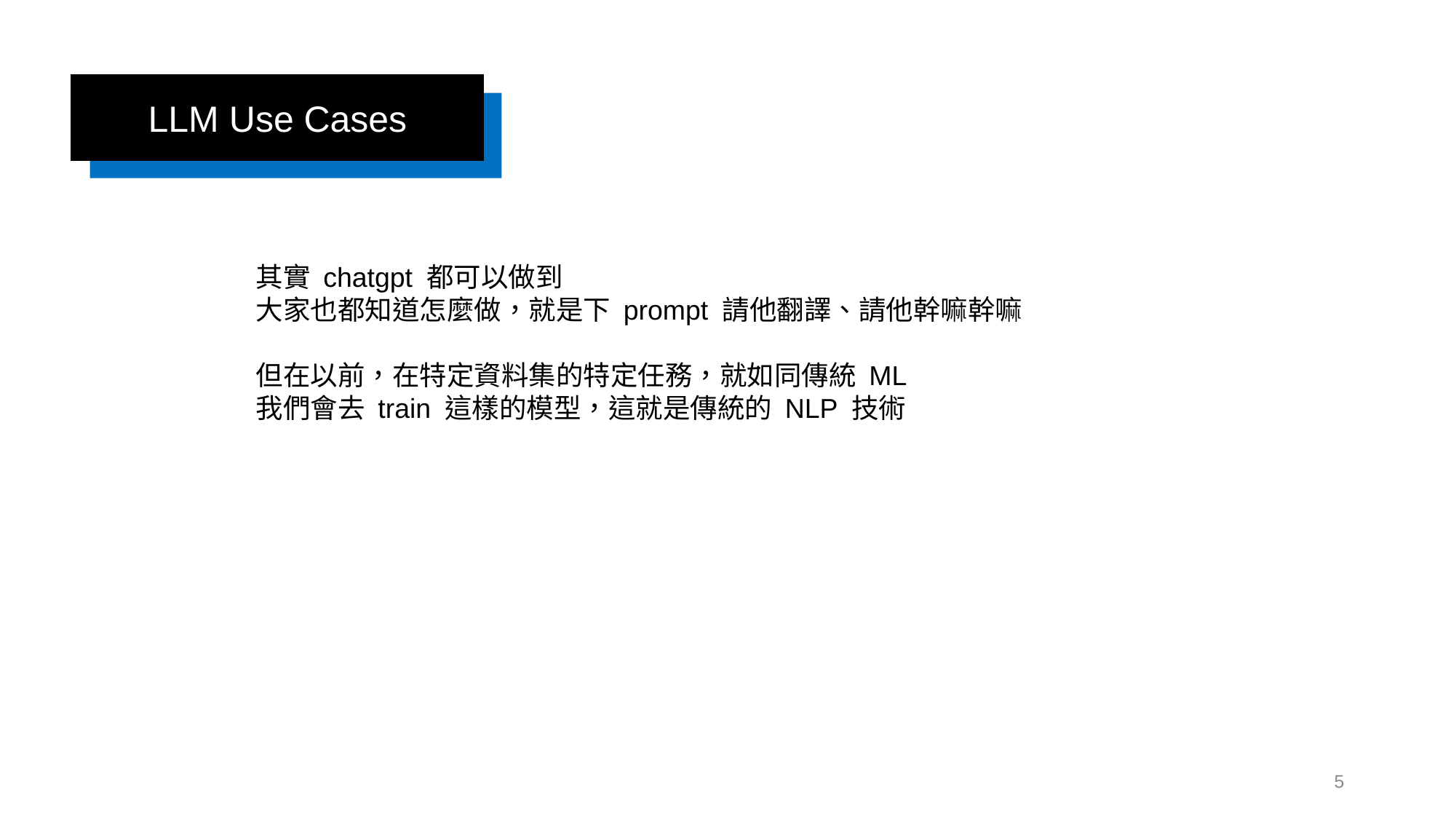

LLM Use Cases

其實 chatgpt 都可以做到
大家也都知道怎麼做，就是下 prompt 請他翻譯、請他幹嘛幹嘛

但在以前，在特定資料集的特定任務，就如同傳統 ML
我們會去 train 這樣的模型，這就是傳統的 NLP 技術
5